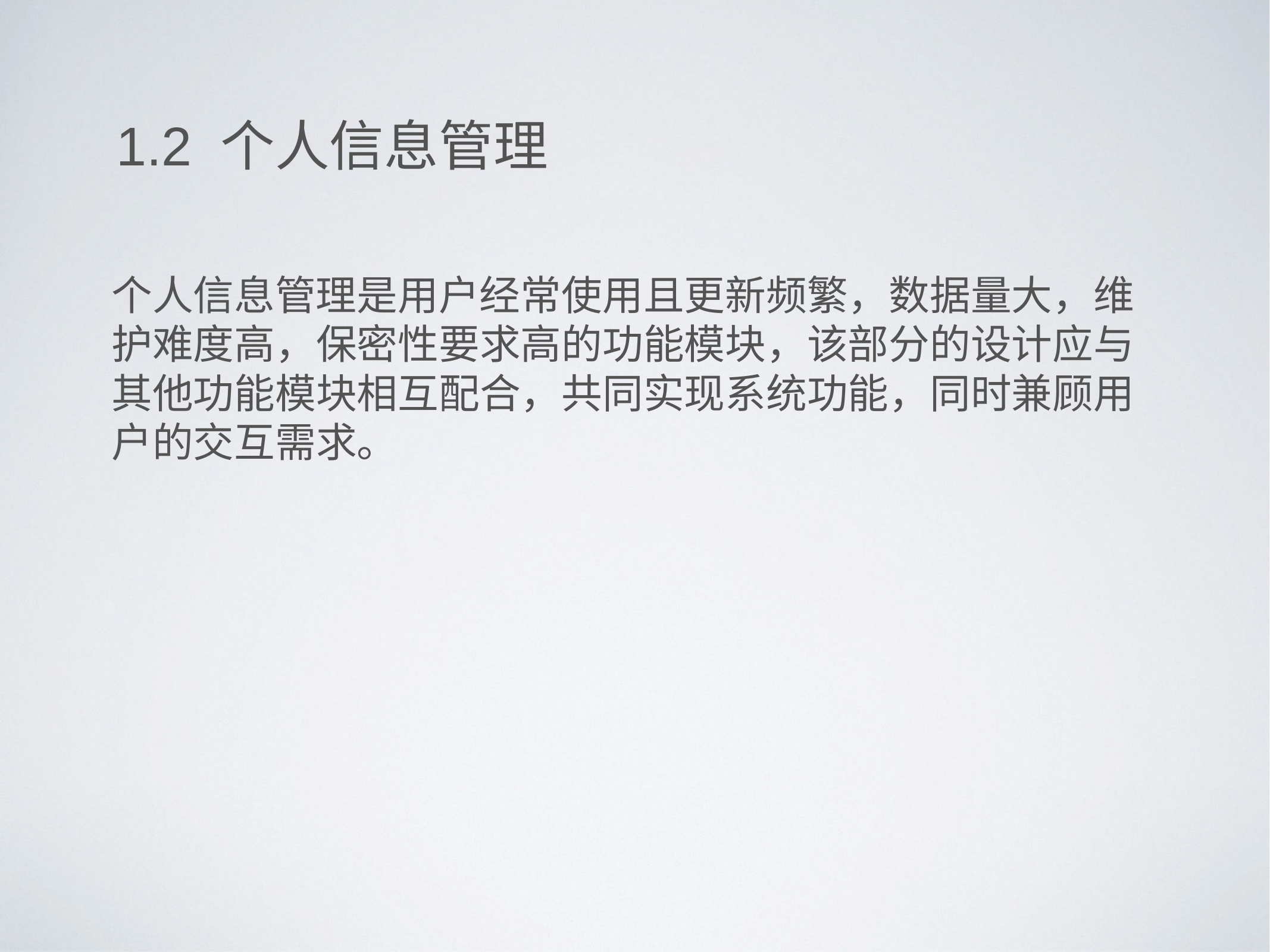

1.2 个人信息管理
个人信息管理是用户经常使用且更新频繁，数据量大，维护难度高，保密性要求高的功能模块，该部分的设计应与其他功能模块相互配合，共同实现系统功能，同时兼顾用户的交互需求。